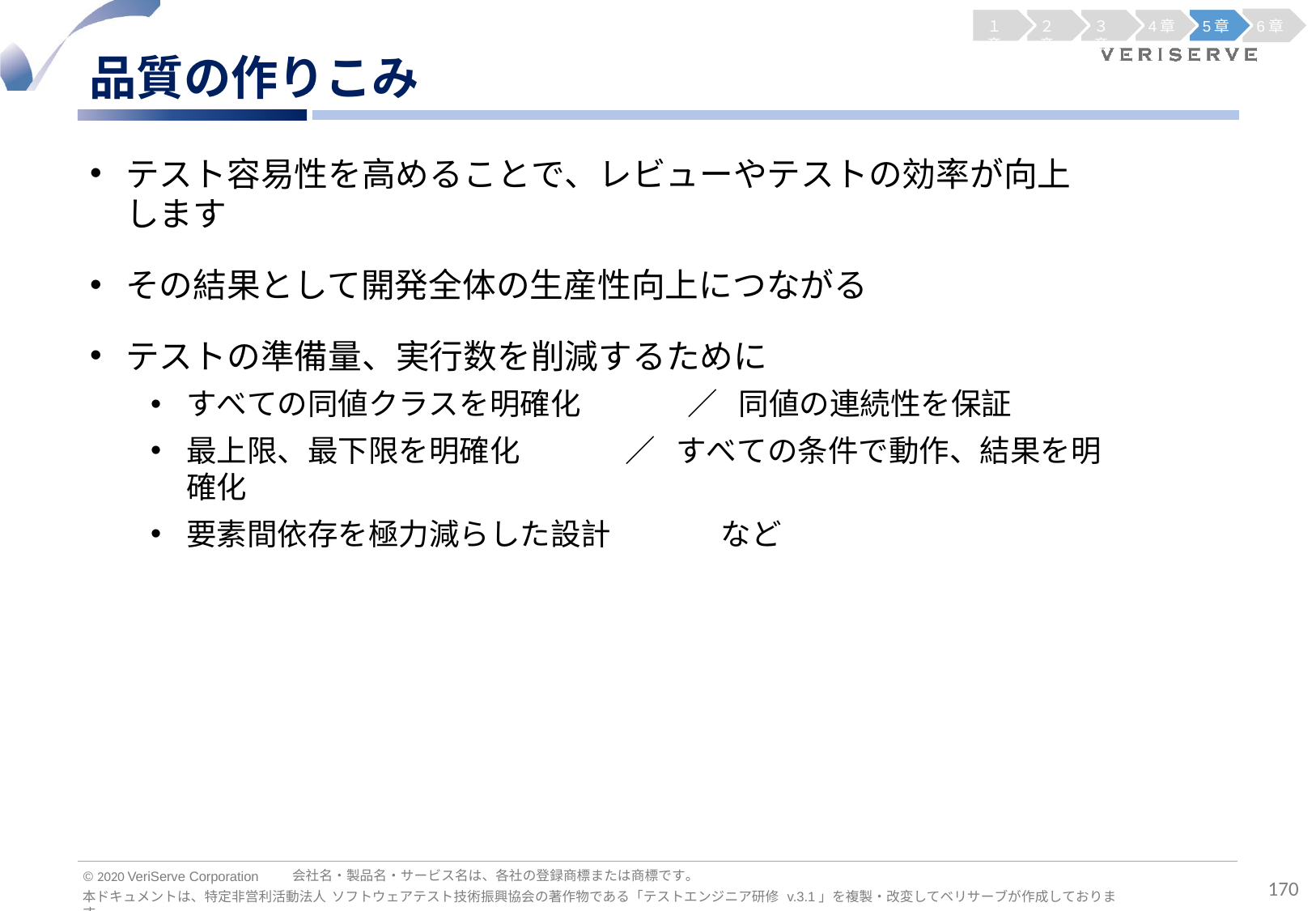

１章
２章
３章
4章
5章
6章
品質の作りこみ

テスト容易性を高めることで、レビューやテストの効率が向上します
その結果として開発全体の生産性向上につながる
テストの準備量、実行数を削減するために
すべての同値クラスを明確化	／	同値の連続性を保証
最上限、最下限を明確化	／	すべての条件で動作、結果を明確化
要素間依存を極力減らした設計	など
会社名・製品名・サービス名は、各社の登録商標または商標です。
© 2020 VeriServe Corporation
170
本ドキュメントは、特定非営利活動法人 ソフトウェアテスト技術振興協会の著作物である「テストエンジニア研修 v.3.1」を複製・改変してベリサーブが作成しております。